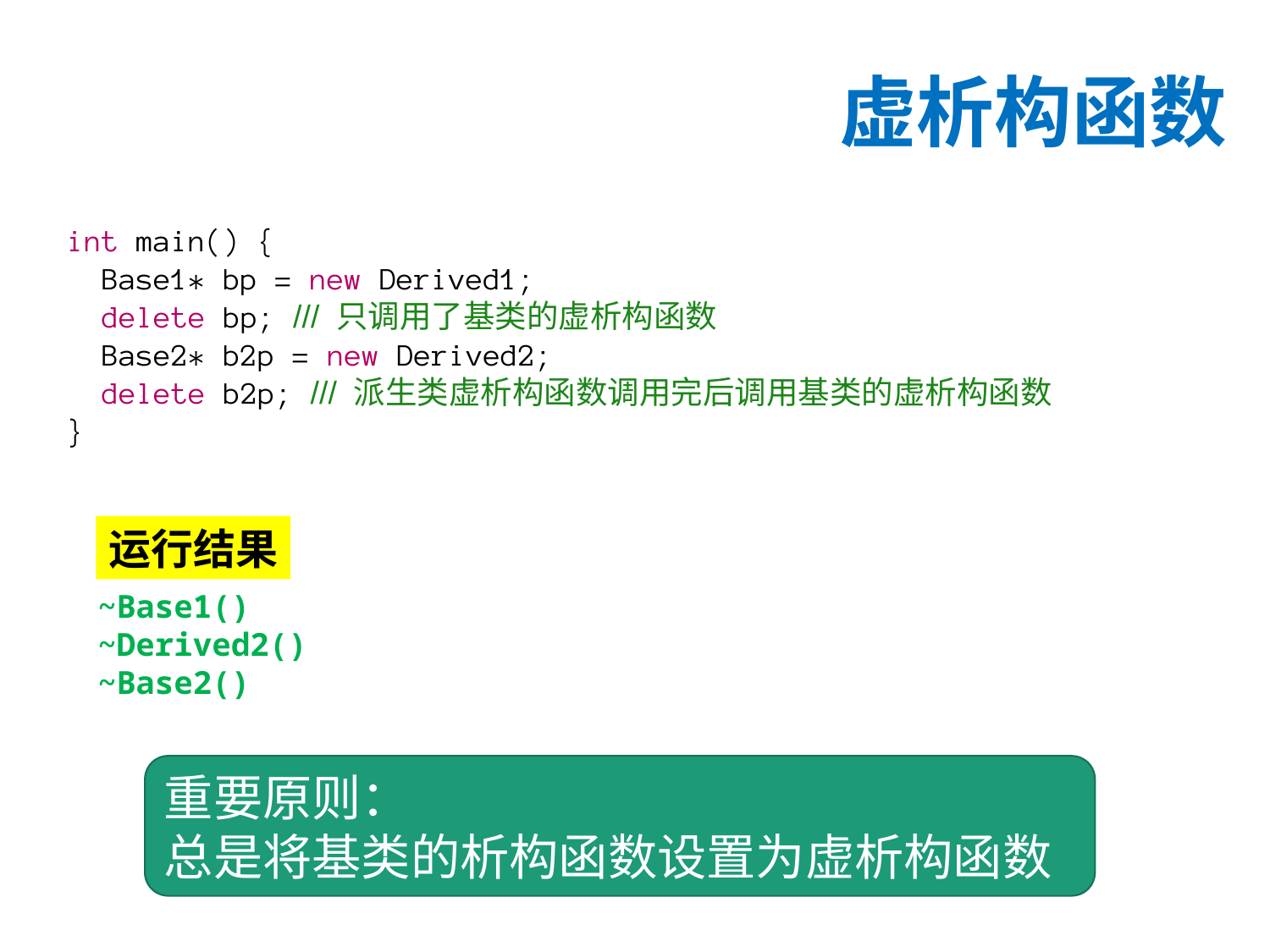

# 虚析构函数
int main() {
  Base1* bp = new Derived1;
  delete bp; /// 只调用了基类的虚析构函数
  Base2* b2p = new Derived2;
  delete b2p; /// 派生类虚析构函数调用完后调用基类的虚析构函数
}

运行结果
~Base1()
~Derived2()
~Base2()
重要原则：
总是将基类的析构函数设置为虚析构函数